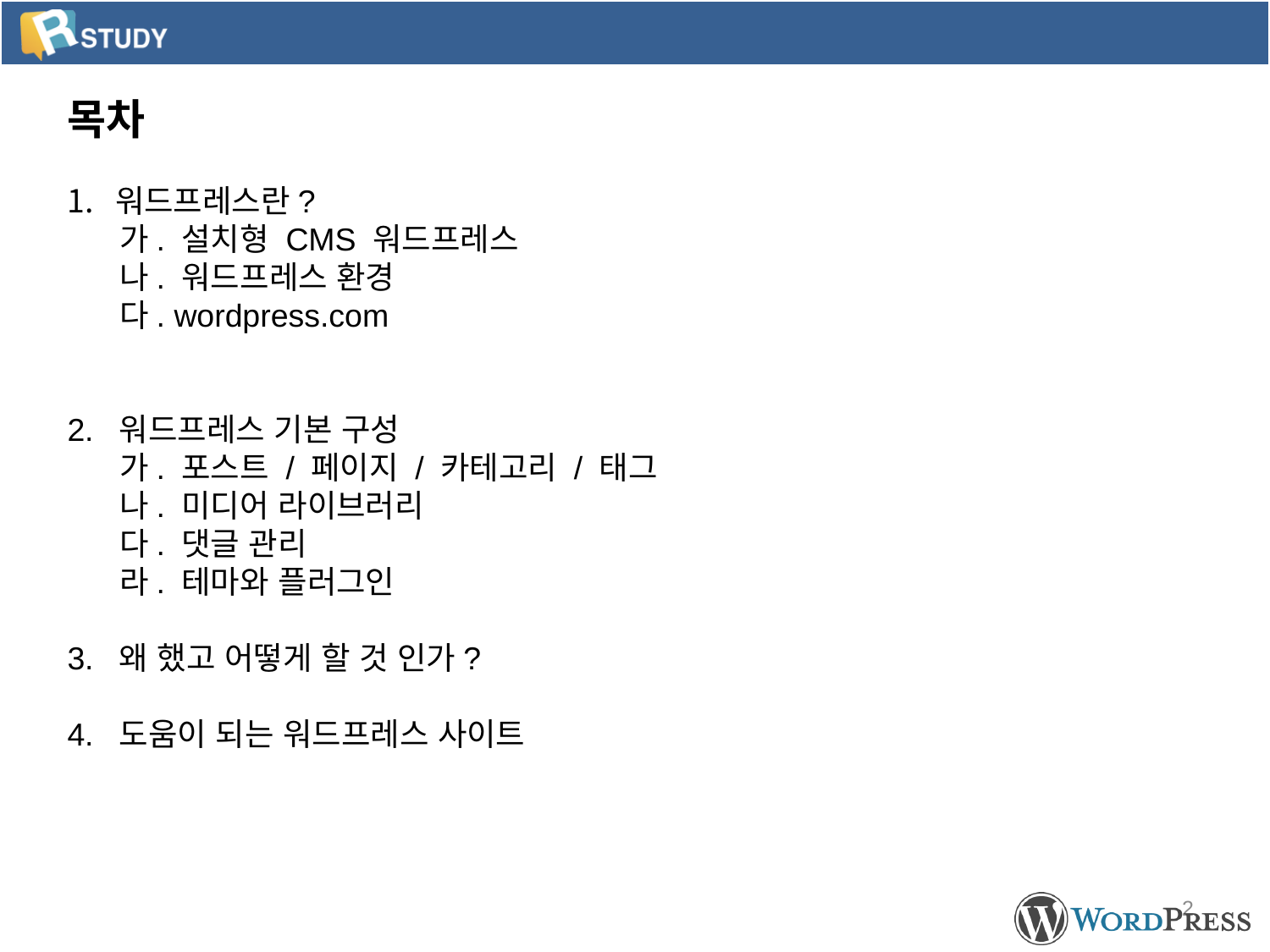

목차

워드프레스란?
     가. 설치형 CMS 워드프레스
     나. 워드프레스 환경
     다. wordpress.com

2.  워드프레스 기본 구성
     가. 포스트 / 페이지 / 카테고리 / 태그
     나. 미디어 라이브러리
     다. 댓글 관리
     라. 테마와 플러그인

3.  왜 했고 어떻게 할 것 인가?

4.  도움이 되는 워드프레스 사이트
2